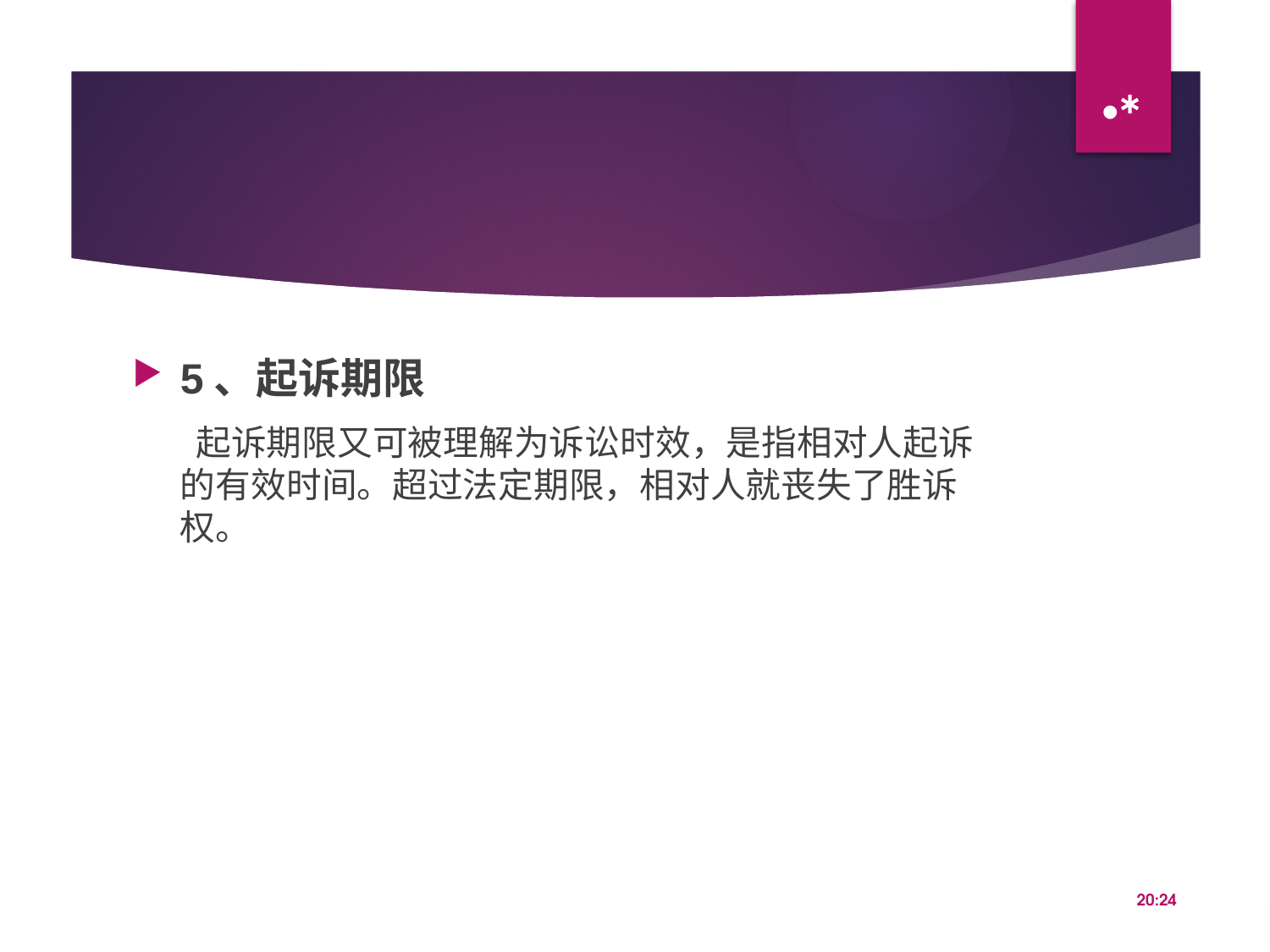

*
#
5、起诉期限
       起诉期限又可被理解为诉讼时效，是指相对人起诉的有效时间。超过法定期限，相对人就丧失了胜诉权。

20:24